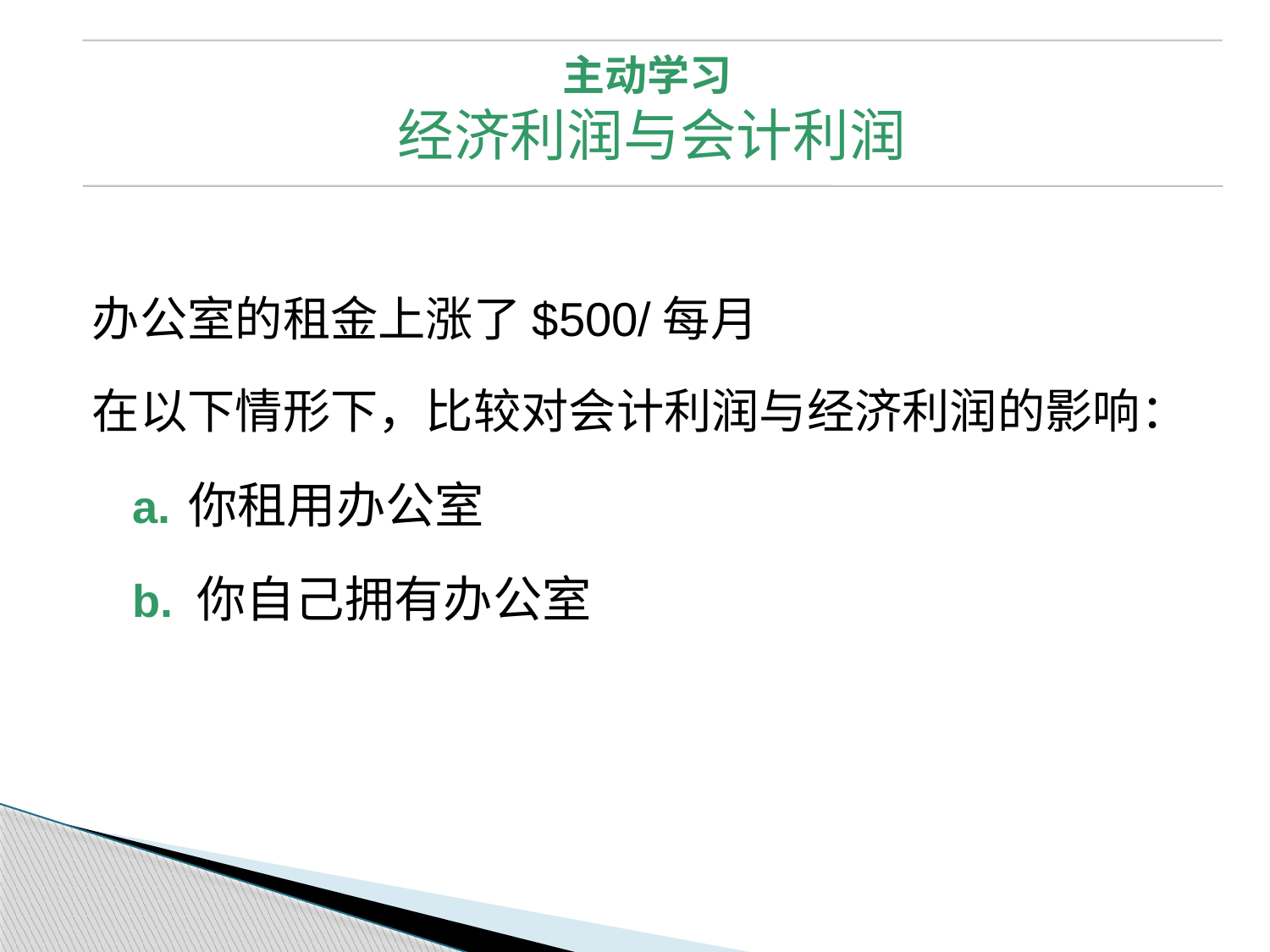

主动学习
经济利润与会计利润
办公室的租金上涨了$500/每月
在以下情形下，比较对会计利润与经济利润的影响：
a.	你租用办公室
b. 你自己拥有办公室